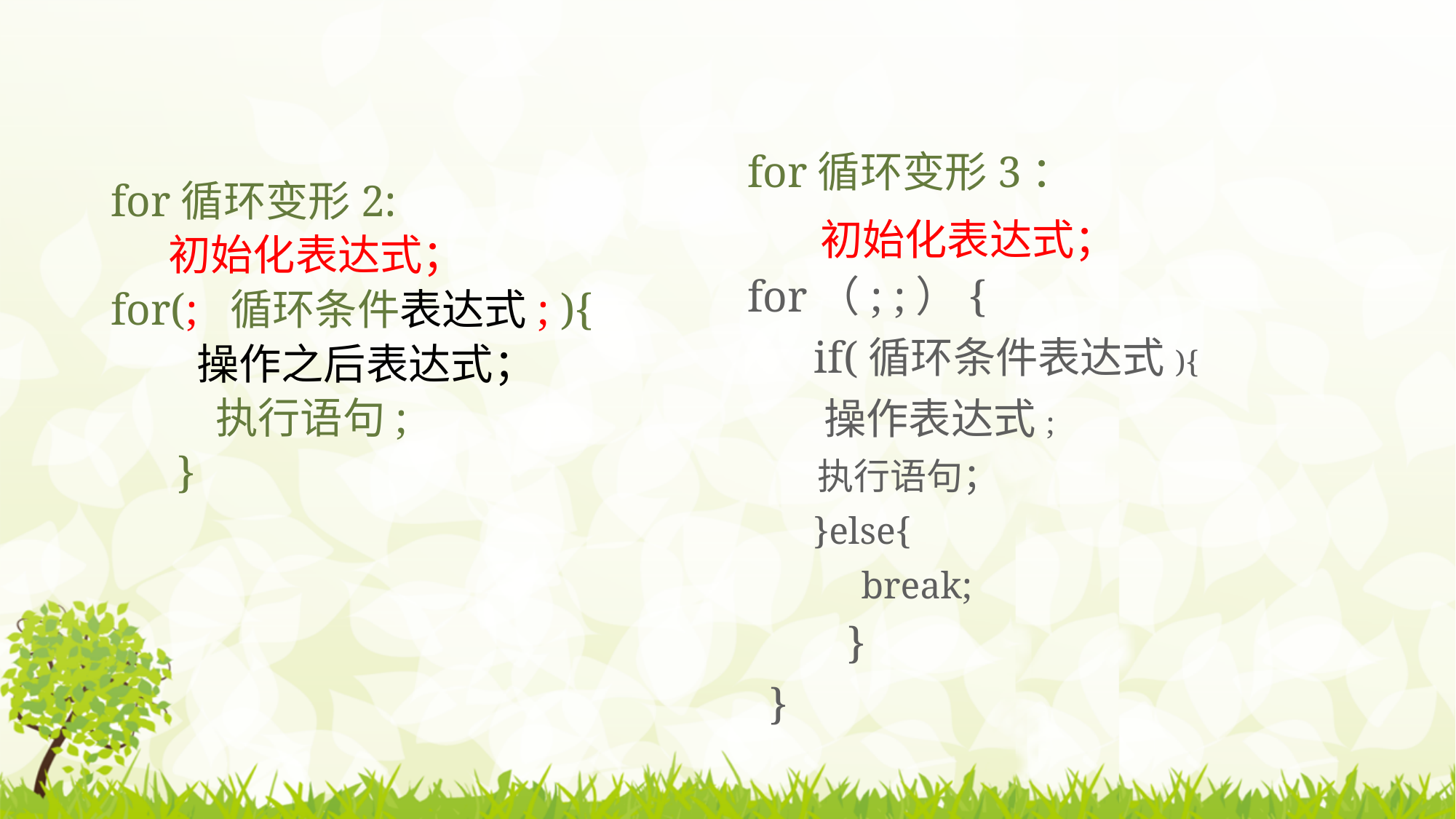

#
for循环变形3：
      初始化表达式；
for（; ;）{
      if(循环条件表达式){
       操作表达式;
        执行语句；
        }else{
            break;
         }
  }
for循环变形2:
     初始化表达式；
for(;  循环条件表达式; ){
        操作之后表达式；
          执行语句;
      }